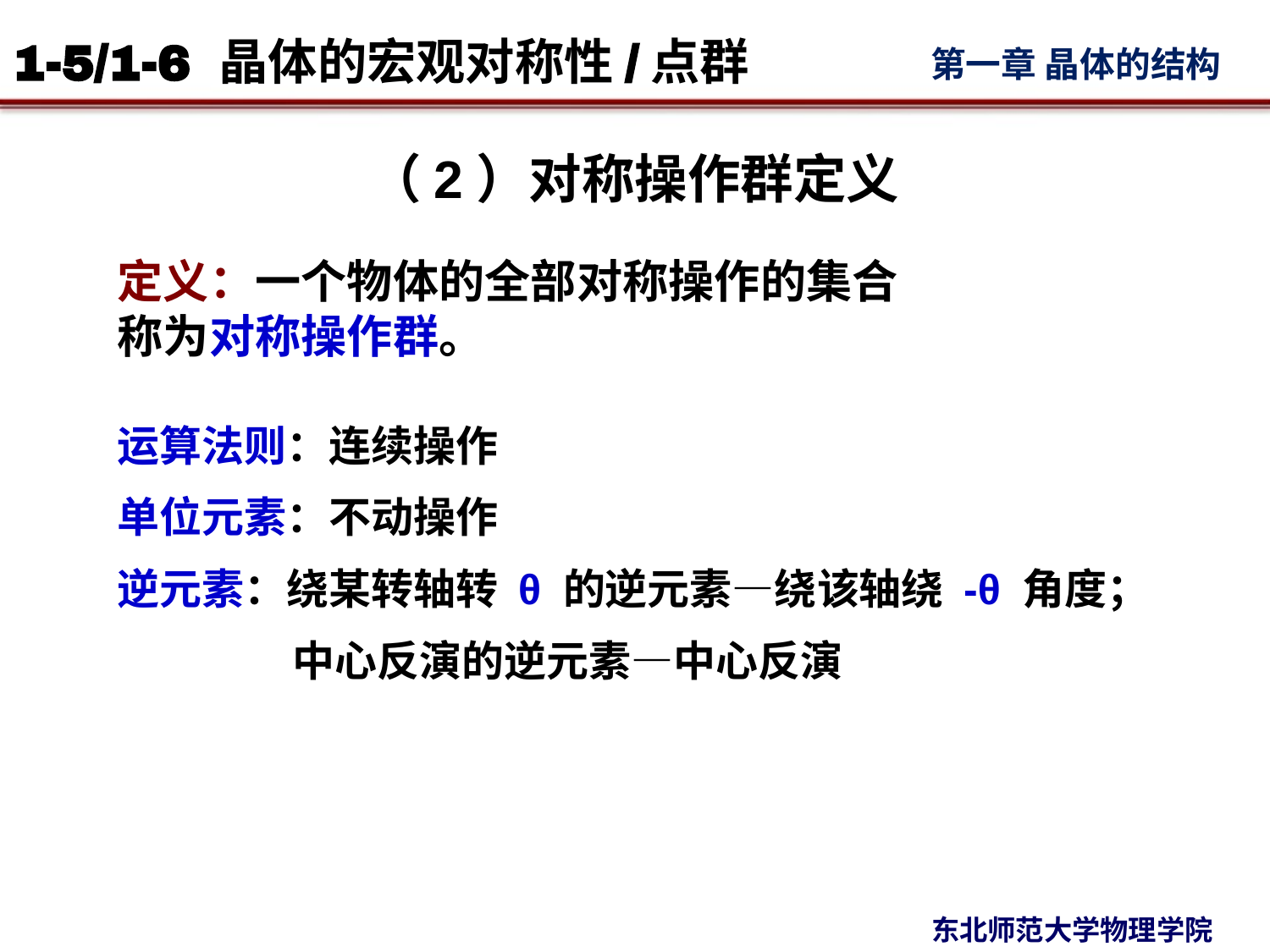

# （2）对称操作群定义
定义：一个物体的全部对称操作的集合
称为对称操作群。
运算法则：连续操作
单位元素：不动操作
逆元素：绕某转轴转 θ 的逆元素—绕该轴绕 -θ 角度；
	    中心反演的逆元素—中心反演